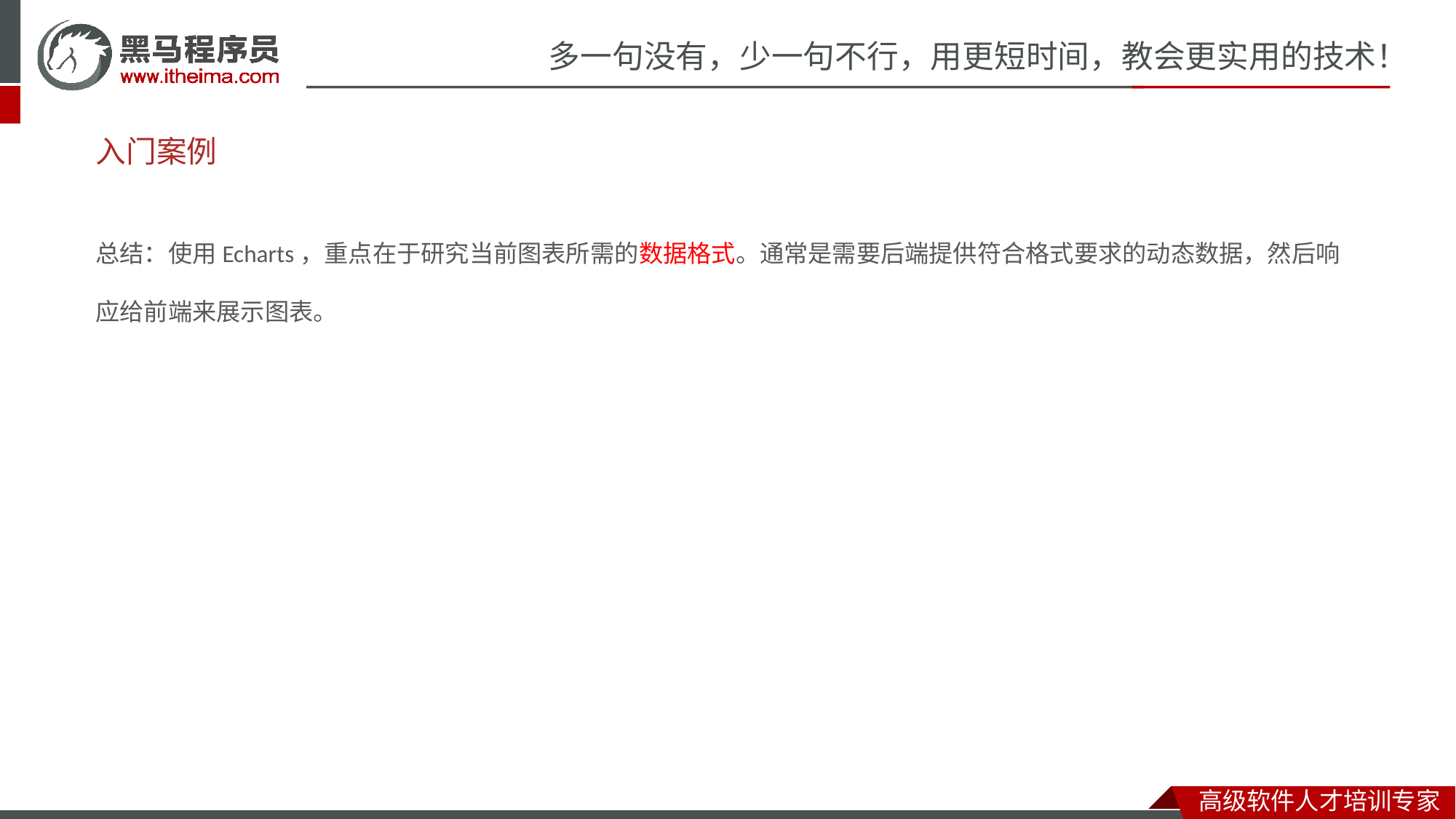

# 入门案例
总结：使用Echarts，重点在于研究当前图表所需的数据格式。通常是需要后端提供符合格式要求的动态数据，然后响应给前端来展示图表。